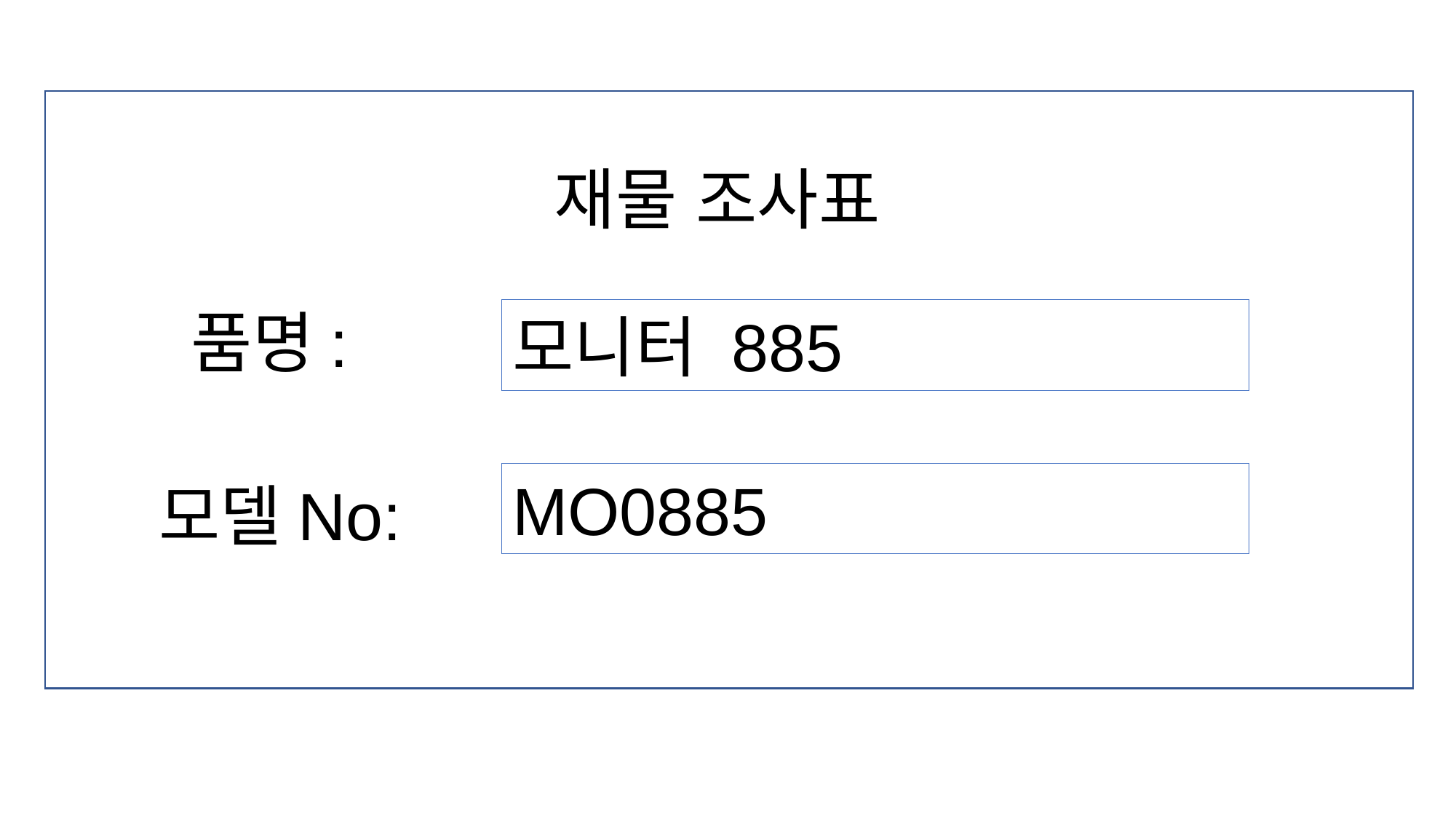

재물 조사표
품명:
모니터 885
MO0885
모델No: